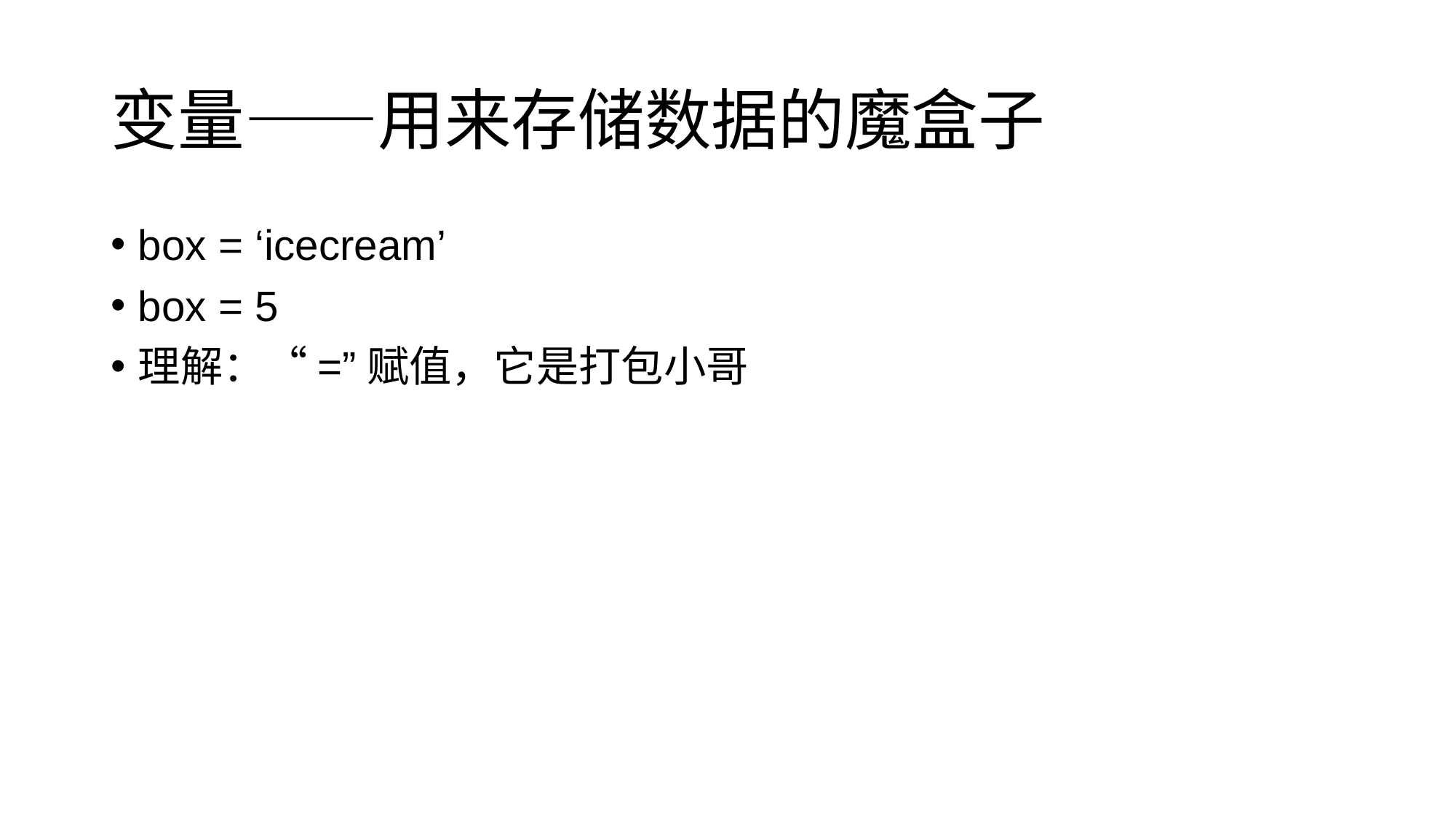

# 变量——用来存储数据的魔盒子
box = ‘icecream’
box = 5
理解：“=”赋值，它是打包小哥